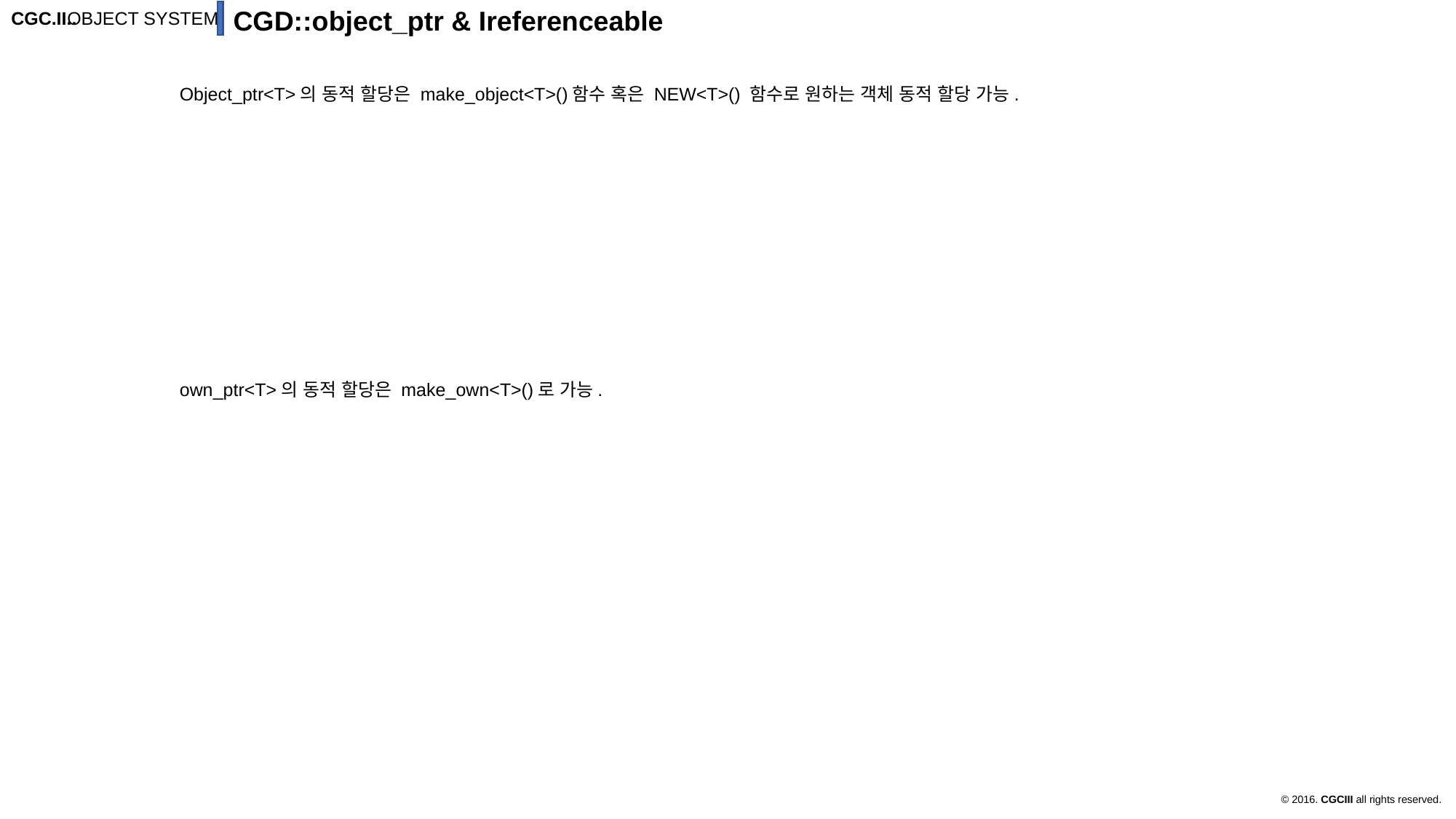

CGD::object_ptr & Ireferenceable

CGC.II..
OBJECT SYSTEM
Object_ptr<T>의 동적 할당은 make_object<T>()함수 혹은 NEW<T>() 함수로 원하는 객체 동적 할당 가능.
own_ptr<T>의 동적 할당은 make_own<T>()로 가능.
© 2016. CGCIII all rights reserved.